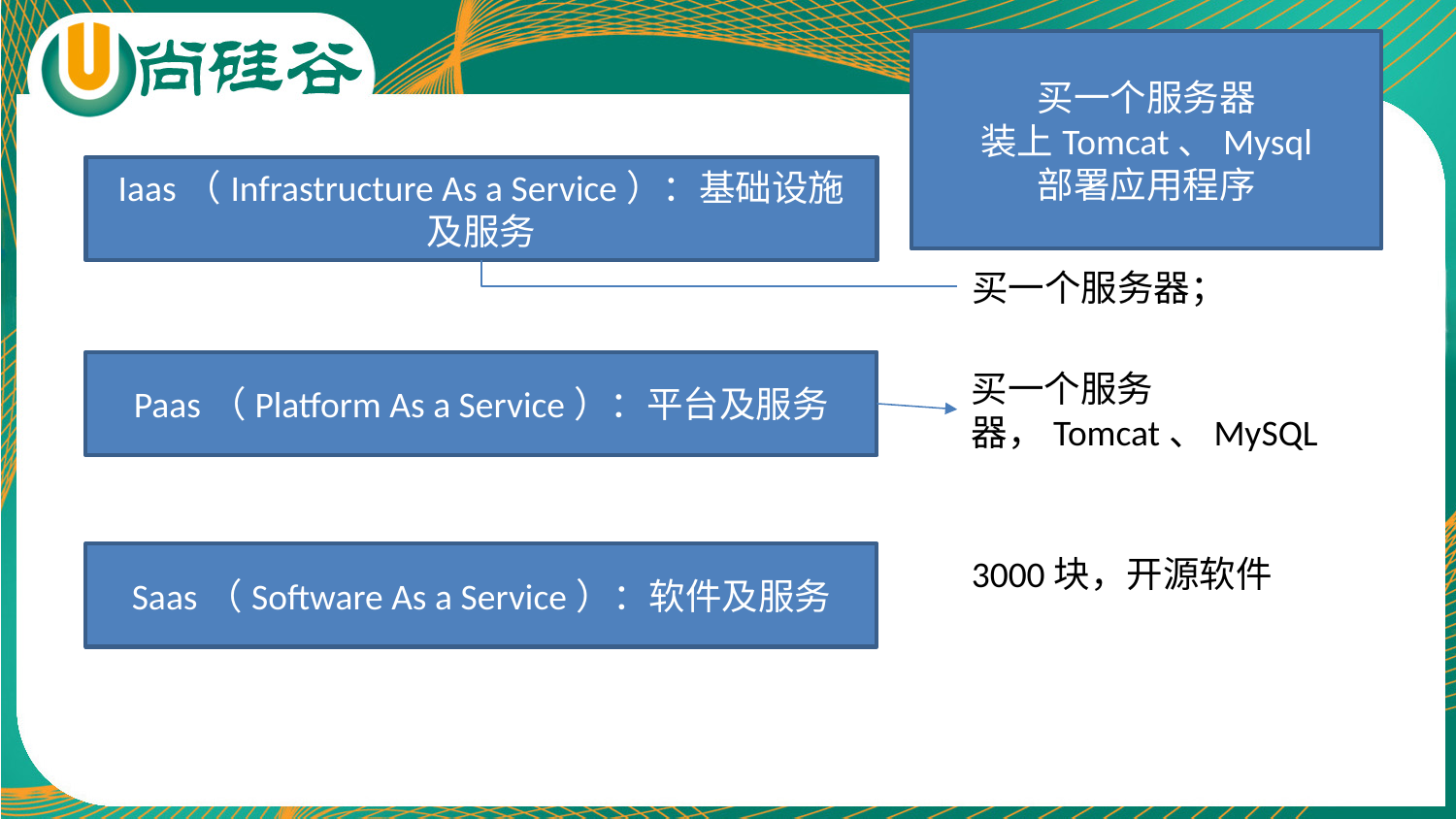

买一个服务器
装上Tomcat、Mysql
部署应用程序
Iaas（Infrastructure As a Service）：基础设施及服务
买一个服务器；
Paas（Platform As a Service）：平台及服务
买一个服务器，Tomcat、MySQL
Saas（Software As a Service）：软件及服务
3000块，开源软件